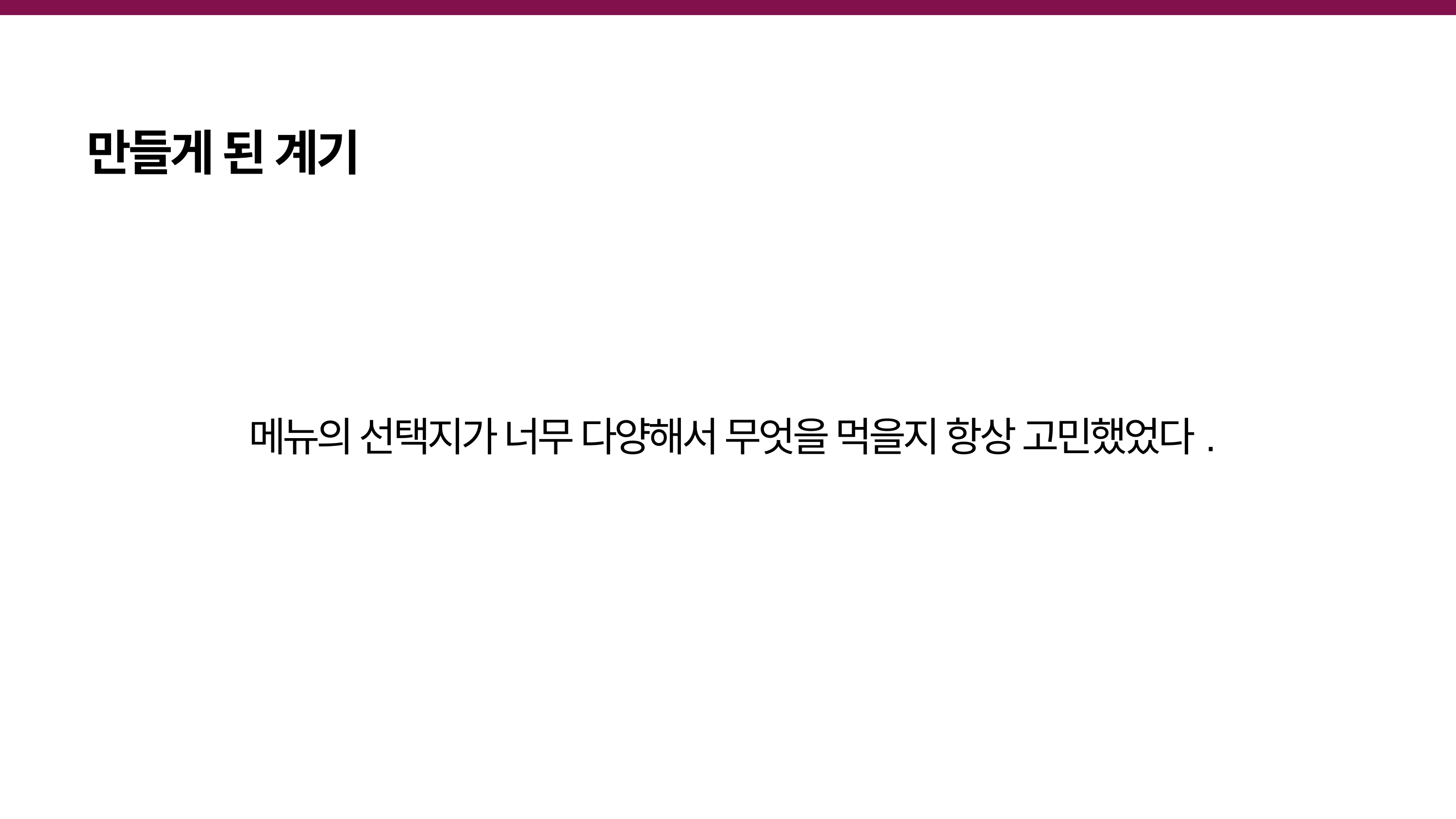

만들게 된 계기
메뉴의 선택지가 너무 다양해서 무엇을 먹을지 항상 고민했었다.